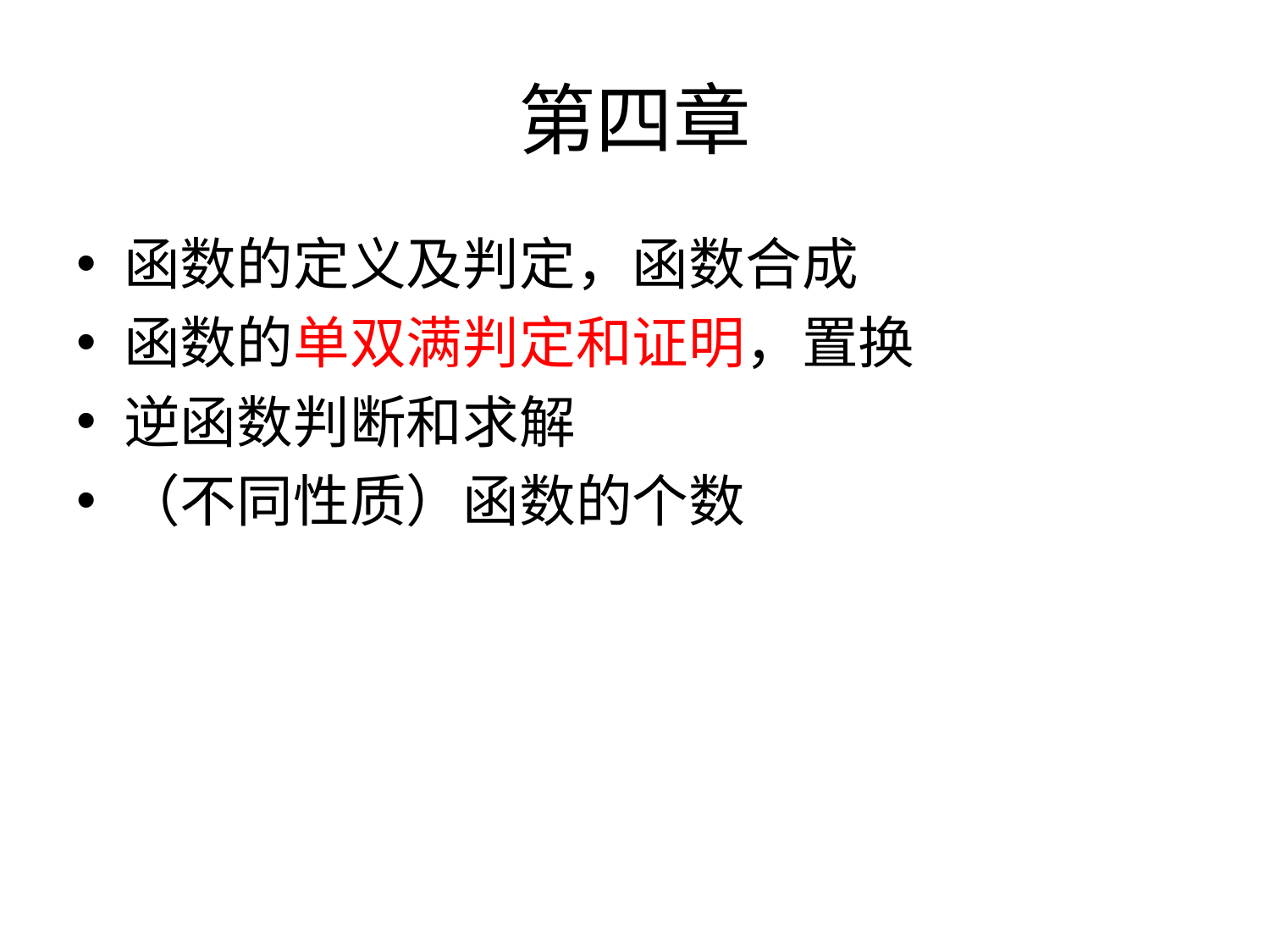

# 第四章
函数的定义及判定，函数合成
函数的单双满判定和证明，置换
逆函数判断和求解
（不同性质）函数的个数